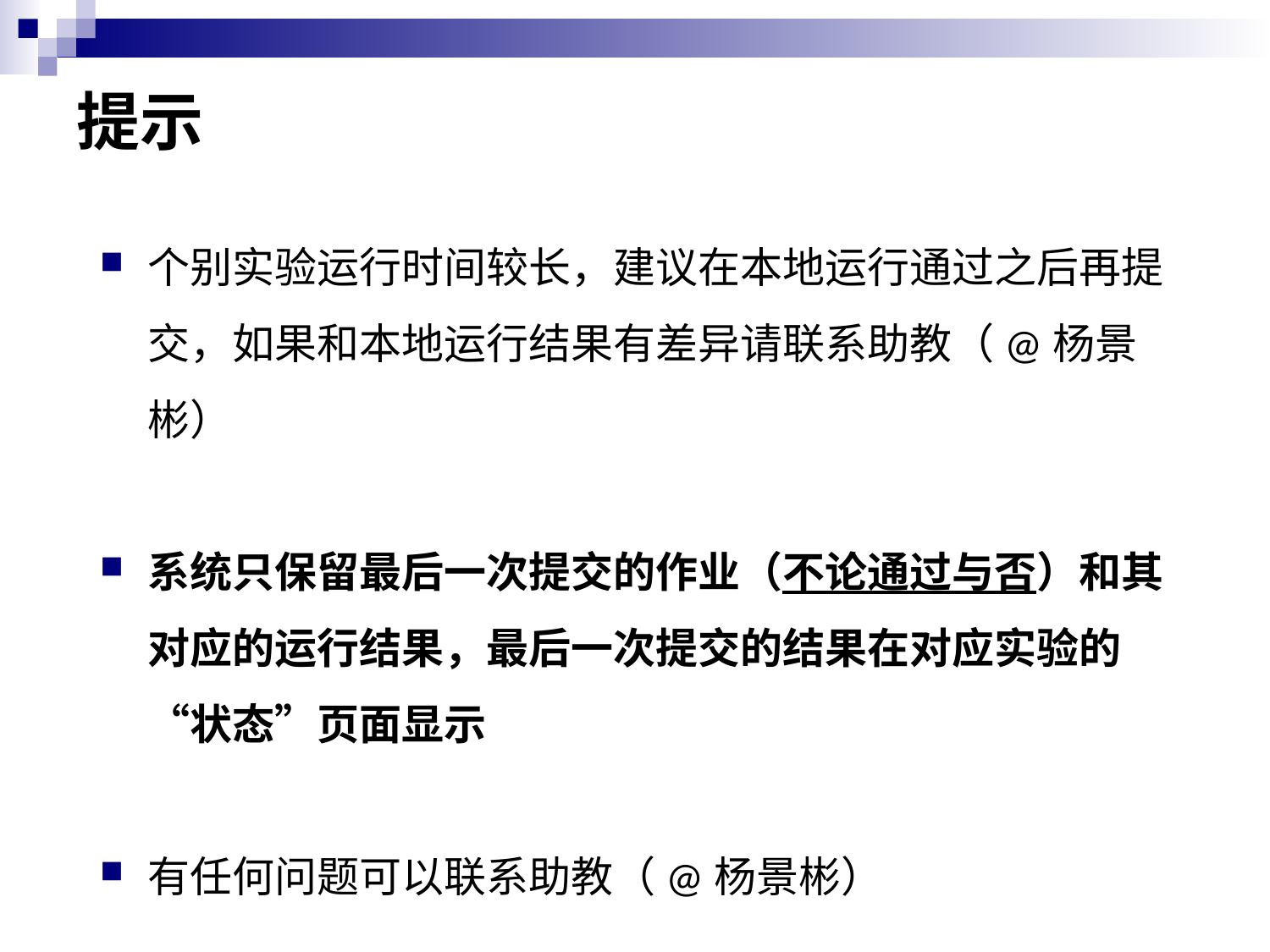

# 提示
个别实验运行时间较长，建议在本地运行通过之后再提交，如果和本地运行结果有差异请联系助教（@杨景彬）

系统只保留最后一次提交的作业（不论通过与否）和其对应的运行结果，最后一次提交的结果在对应实验的“状态”页面显示

有任何问题可以联系助教（@杨景彬）